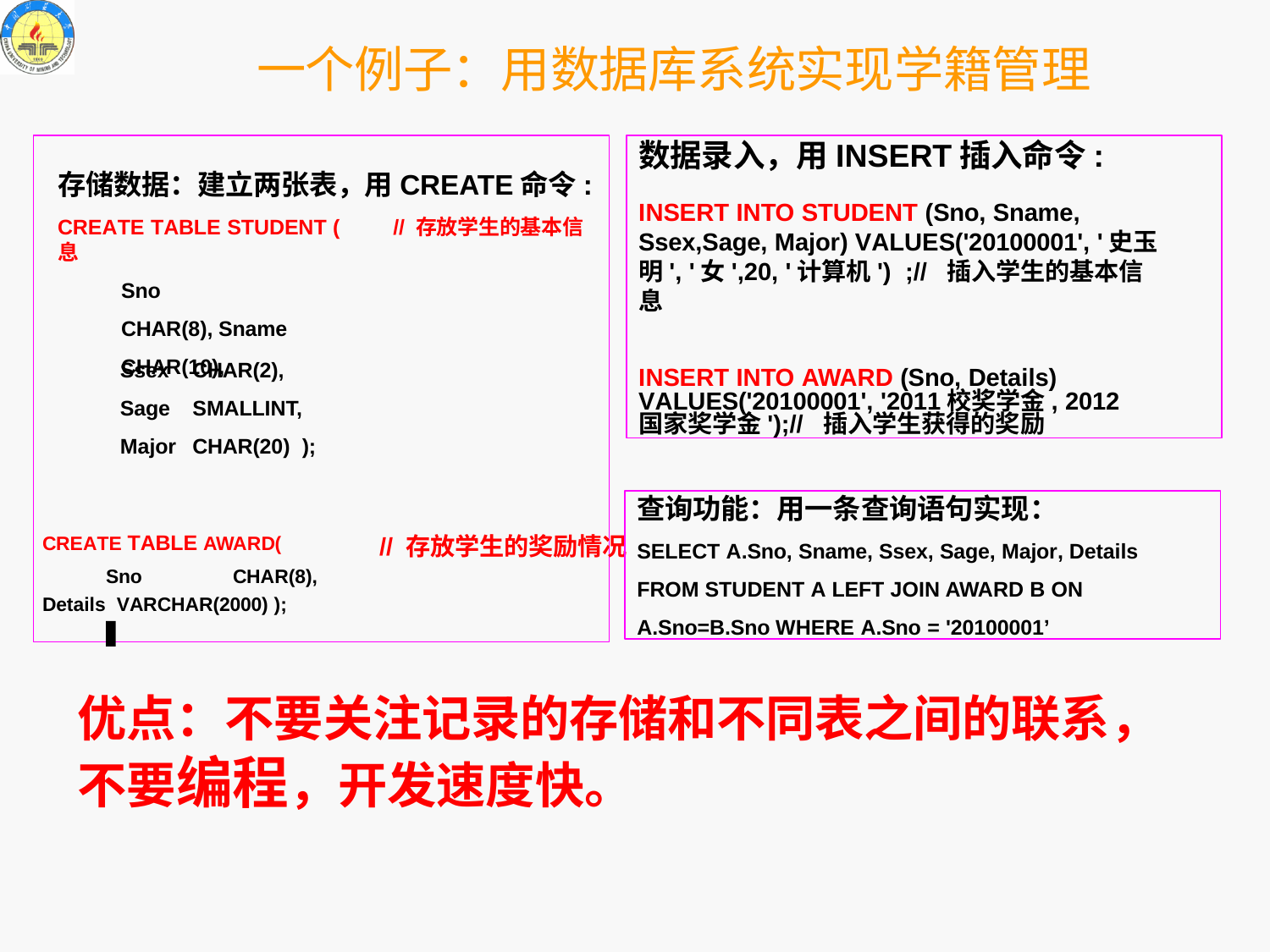

# 一个例子：用数据库系统实现学籍管理

数据录入，用INSERT插入命令:
INSERT INTO STUDENT (Sno, Sname, Ssex,Sage, Major) VALUES('20100001', '史玉明', '女',20, '计算机')  ;//  插入学生的基本信息

INSERT INTO AWARD (Sno, Details) VALUES('20100001', '2011校奖学金, 2012国家奖学金');//  插入学生获得的奖励
存储数据：建立两张表，用CREATE命令:
CREATE TABLE STUDENT (	// 存放学生的基本信息
Sno	CHAR(8), Sname CHAR(10),
Ssex Sage Major
CHAR(2), SMALLINT, CHAR(20)  );
查询功能：用一条查询语句实现：
SELECT A.Sno, Sname, Ssex, Sage, Major, Details
FROM STUDENT A LEFT JOIN AWARD B ON A.Sno=B.Sno WHERE A.Sno = '20100001’
CREATE TABLE AWARD(
            Sno	CHAR(8),
Details  VARCHAR(2000) );
// 存放学生的奖励情况

优点：不要关注记录的存储和不同表之间的联系，不要编程，开发速度快。